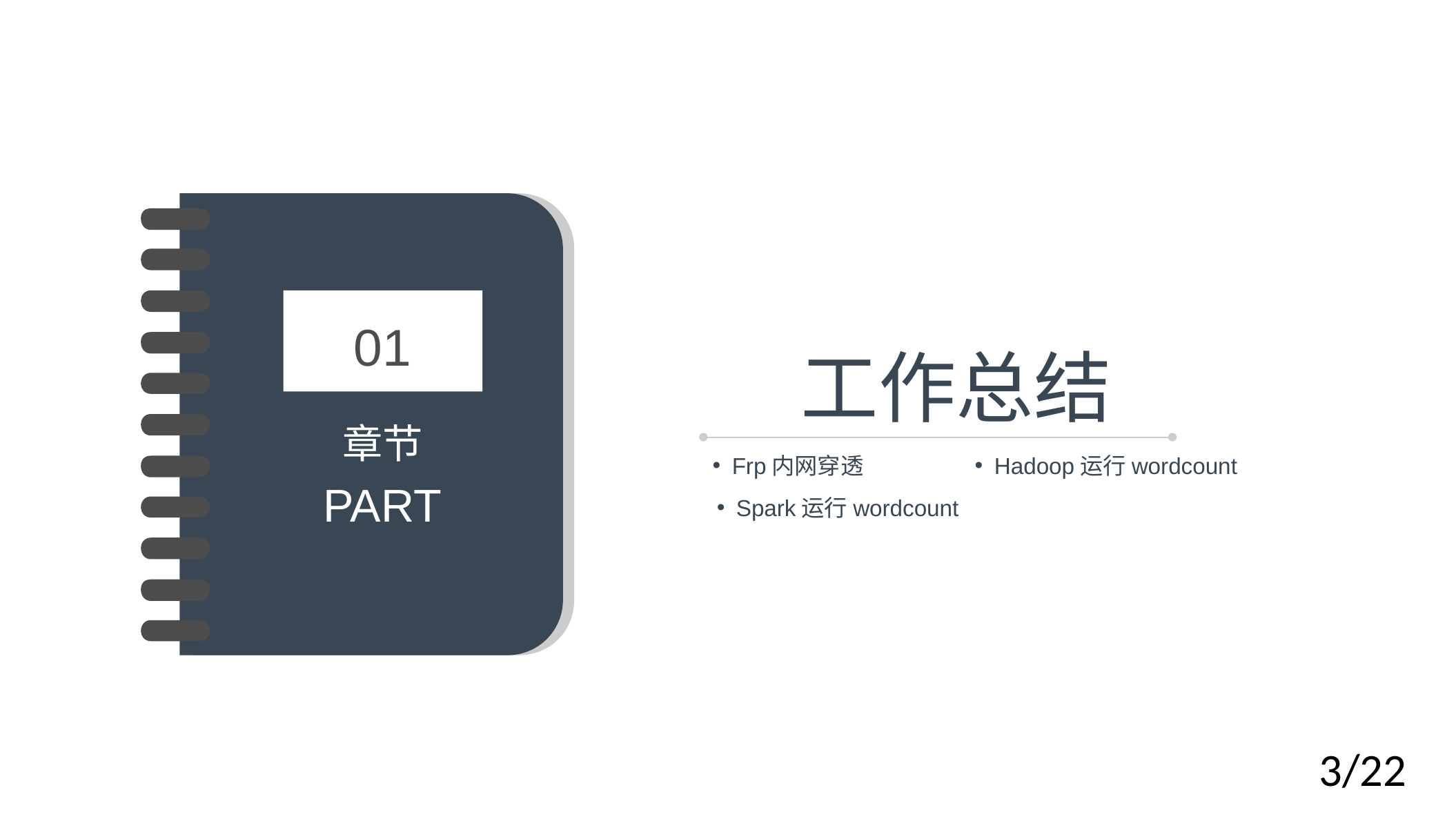

01
章节
PART
工作总结
Frp内网穿透
Hadoop运行wordcount
Spark运行wordcount
3/22